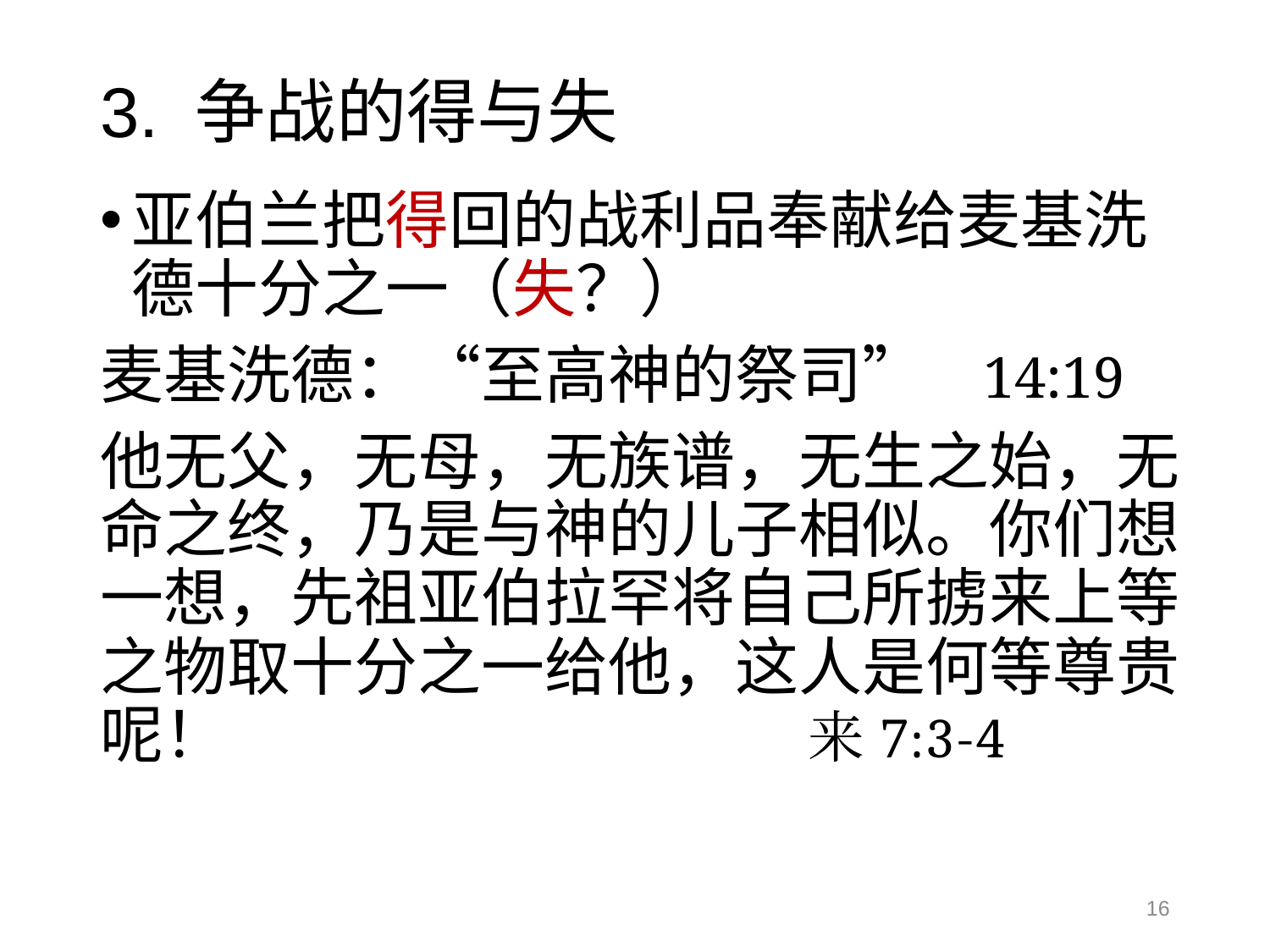

# 3. 争战的得与失
亚伯兰把得回的战利品奉献给麦基洗德十分之一（失？）
麦基洗德：“至高神的祭司”   14:19
他无父，无母，无族谱，无生之始，无命之终，乃是与神的儿子相似。你们想一想，先祖亚伯拉罕将自己所掳来上等之物取十分之一给他，这人是何等尊贵呢！                                         来7:3-4
16